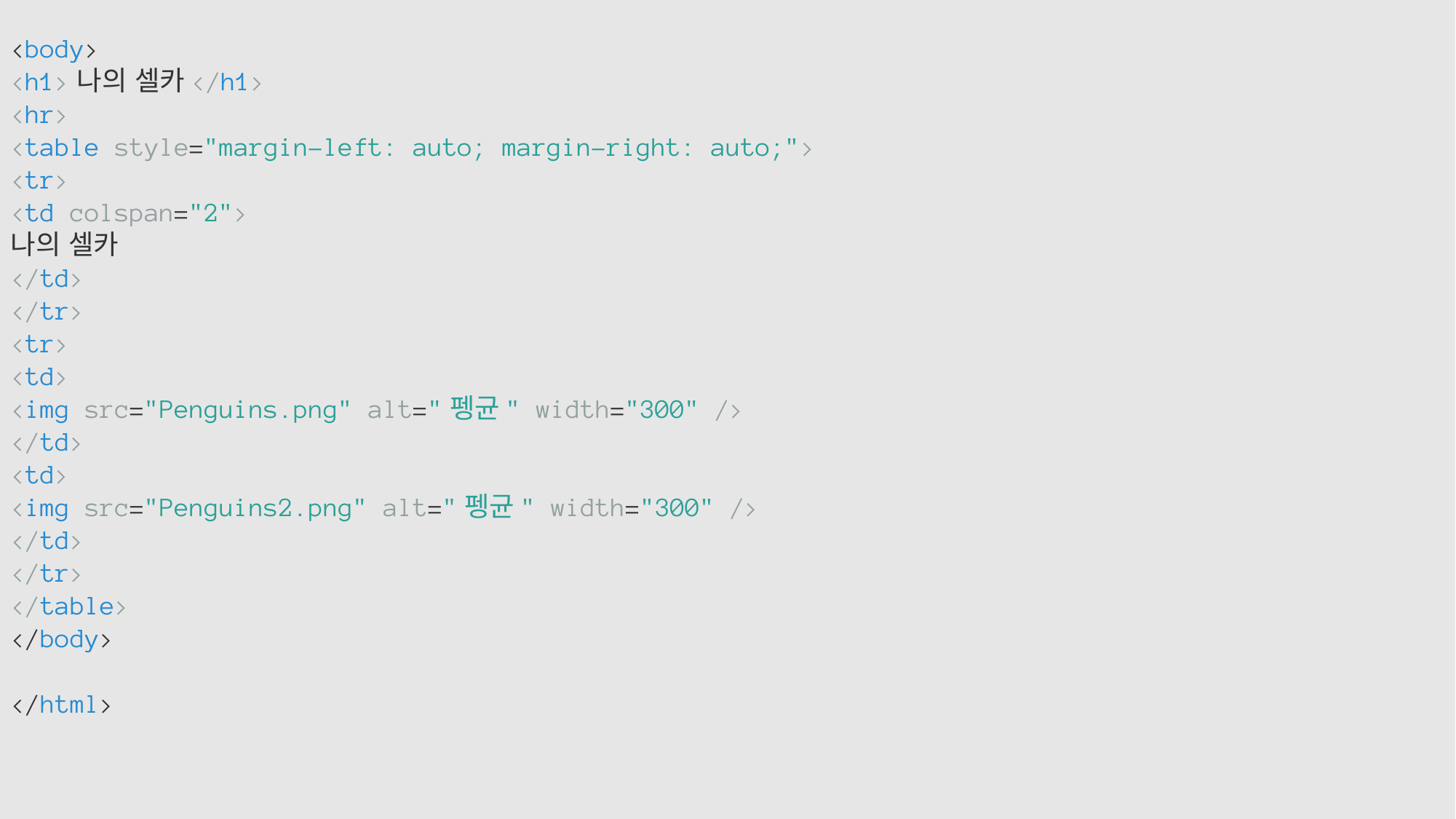

<!DOCTYPE html>
<html lang="en">
<head>
<meta charset="UTF-8">
<meta name="viewport" content="width=device-width, initial-scale=1.0">
<meta http-equiv="X-UA-Compatible" content="ie=edge">
<title>산길</title>
</head>
<body>
<h1>나의 셀카</h1>
<hr>
<table style="margin-left: auto; margin-right: auto;">
<tr>
<td colspan="2">
나의 셀카
</td>
</tr>
<tr>
<td>
<img src="Penguins.png" alt="펭균" width="300" />
</td>
<td>
<img src="Penguins2.png" alt="펭균" width="300" />
</td>
</tr>
</table>
</body>
</html>